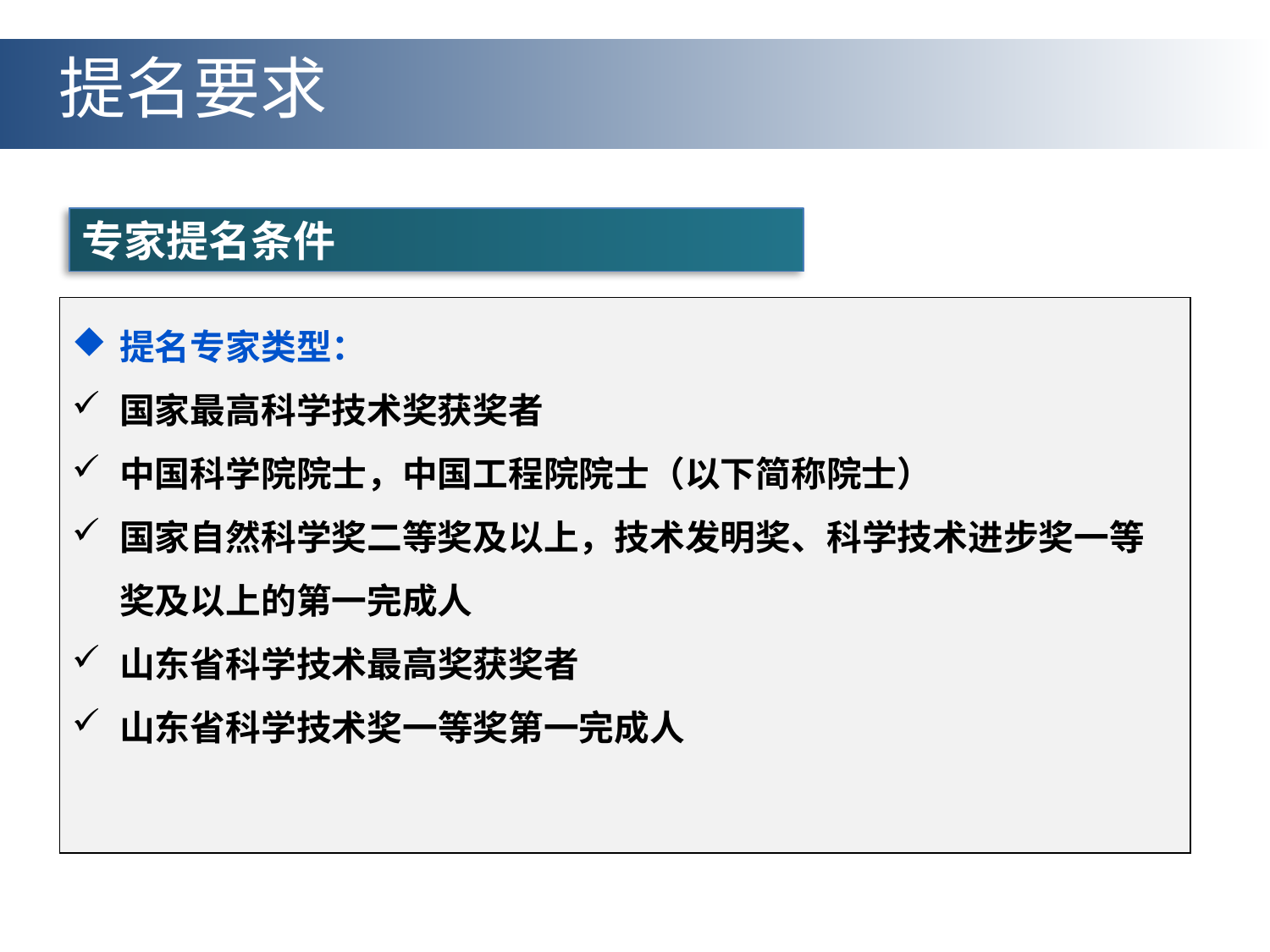

提名要求
专家提名条件
提名专家类型：
国家最高科学技术奖获奖者
中国科学院院士，中国工程院院士（以下简称院士）
国家自然科学奖二等奖及以上，技术发明奖、科学技术进步奖一等奖及以上的第一完成人
山东省科学技术最高奖获奖者
山东省科学技术奖一等奖第一完成人